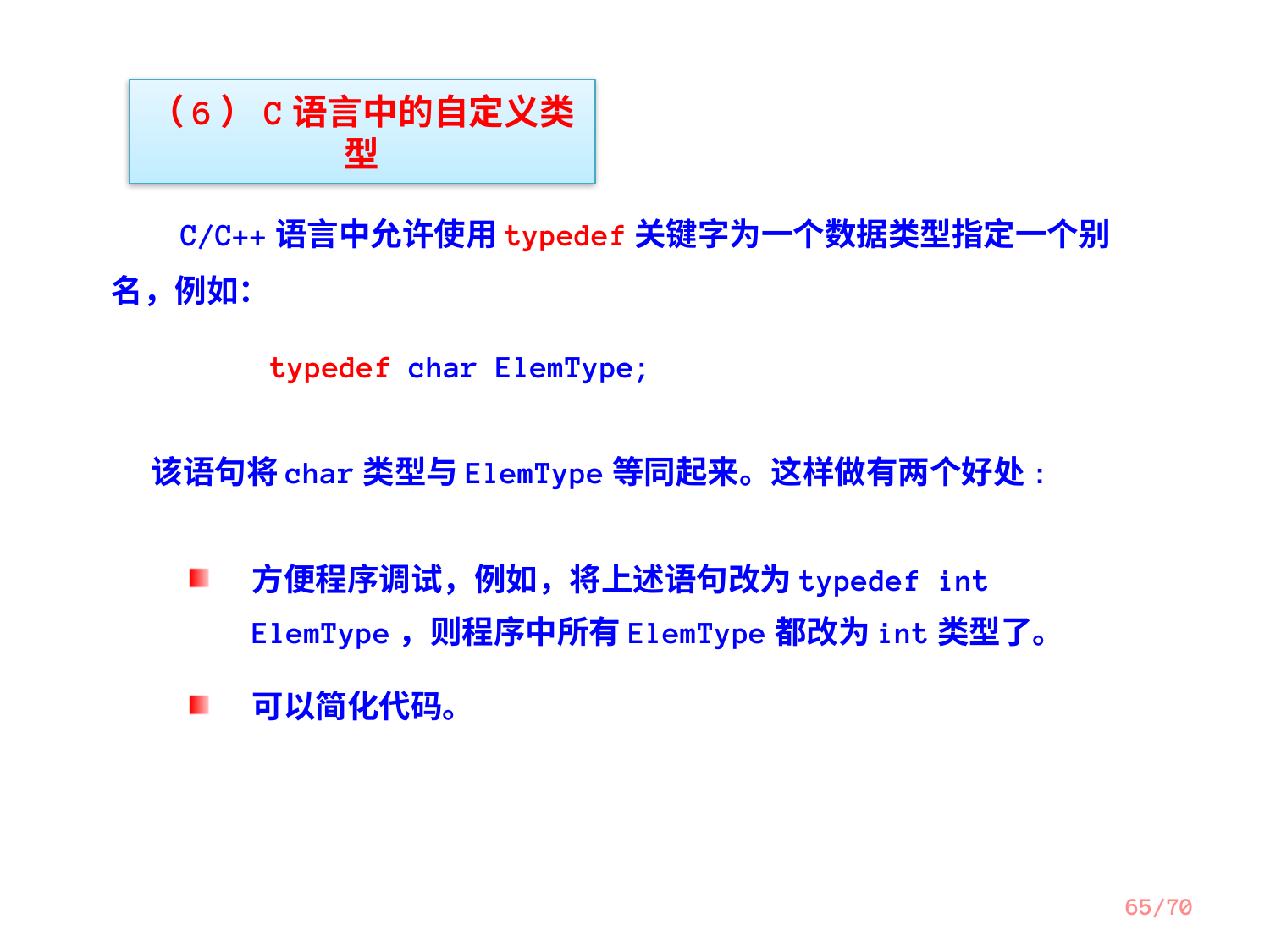

（6）C语言中的自定义类型
    C/C++语言中允许使用typedef关键字为一个数据类型指定一个别名，例如：
typedef char ElemType;
该语句将char类型与ElemType等同起来。这样做有两个好处:
方便程序调试，例如，将上述语句改为typedef int ElemType，则程序中所有ElemType都改为int类型了。
可以简化代码。
65/70